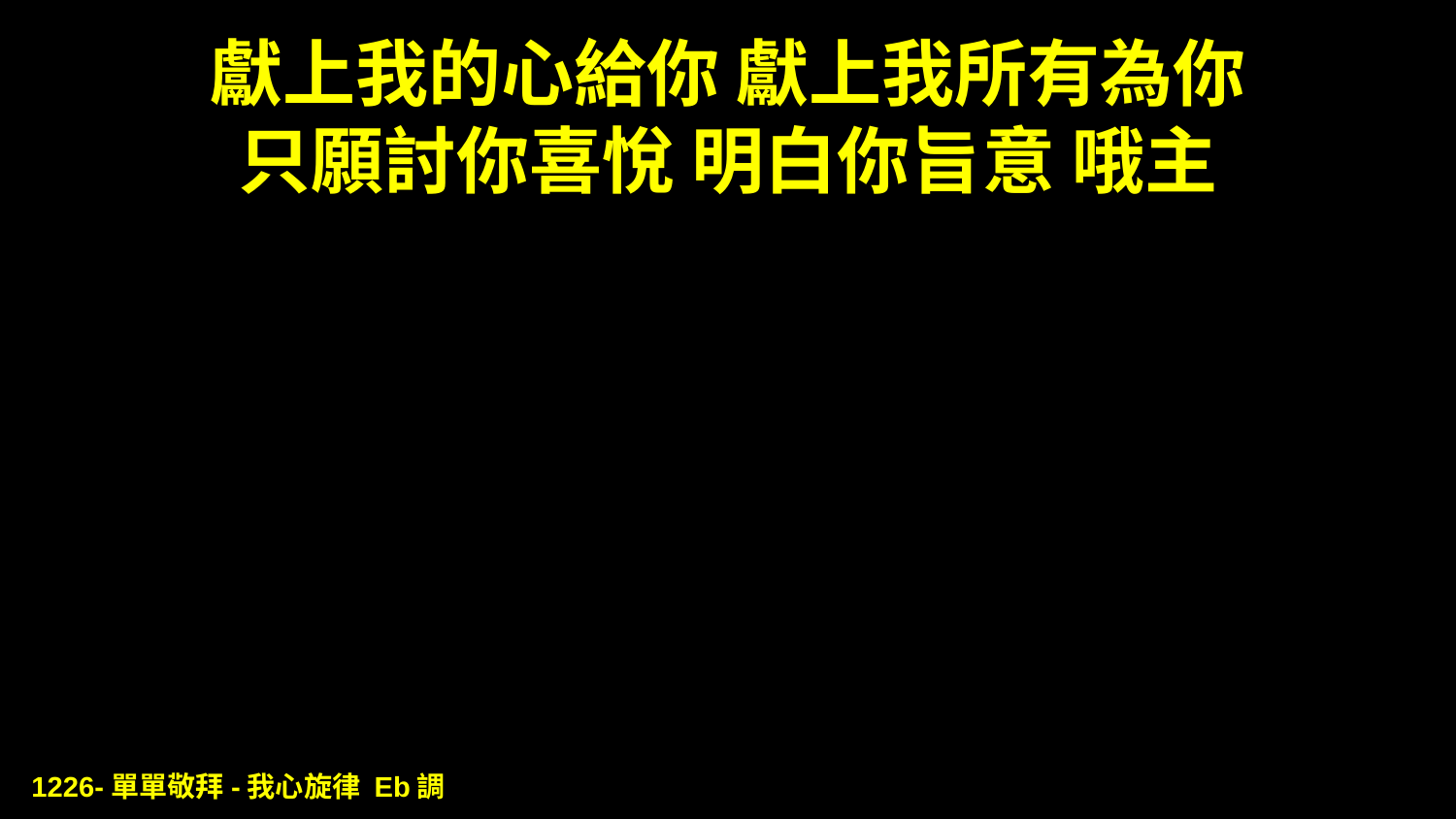

# 獻上我的心給你 獻上我所有為你 只願討你喜悅 明白你旨意 哦主
1226-單單敬拜-我心旋律 Eb調